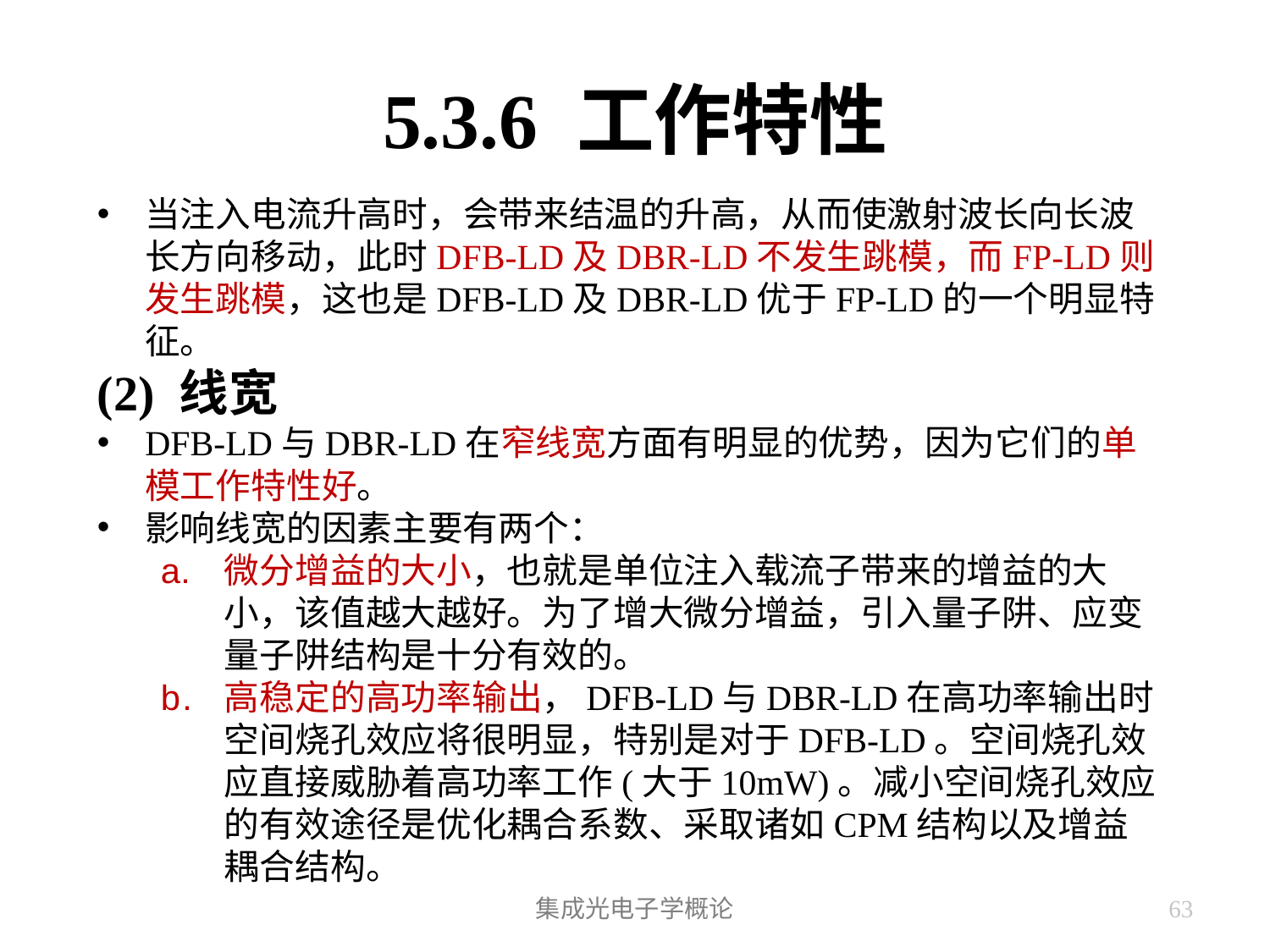

# 5.3.6 工作特性
当注入电流升高时，会带来结温的升高，从而使激射波长向长波长方向移动，此时DFB-LD及DBR-LD不发生跳模，而FP-LD则发生跳模，这也是DFB-LD及DBR-LD优于FP-LD的一个明显特征。
(2) 线宽
DFB-LD与DBR-LD在窄线宽方面有明显的优势，因为它们的单模工作特性好。
影响线宽的因素主要有两个：
微分增益的大小，也就是单位注入载流子带来的增益的大小，该值越大越好。为了增大微分增益，引入量子阱、应变量子阱结构是十分有效的。
高稳定的高功率输出，DFB-LD与DBR-LD在高功率输出时空间烧孔效应将很明显，特别是对于DFB-LD。空间烧孔效应直接威胁着高功率工作(大于10mW)。减小空间烧孔效应的有效途径是优化耦合系数、采取诸如CPM结构以及增益耦合结构。

集成光电子学概论
63